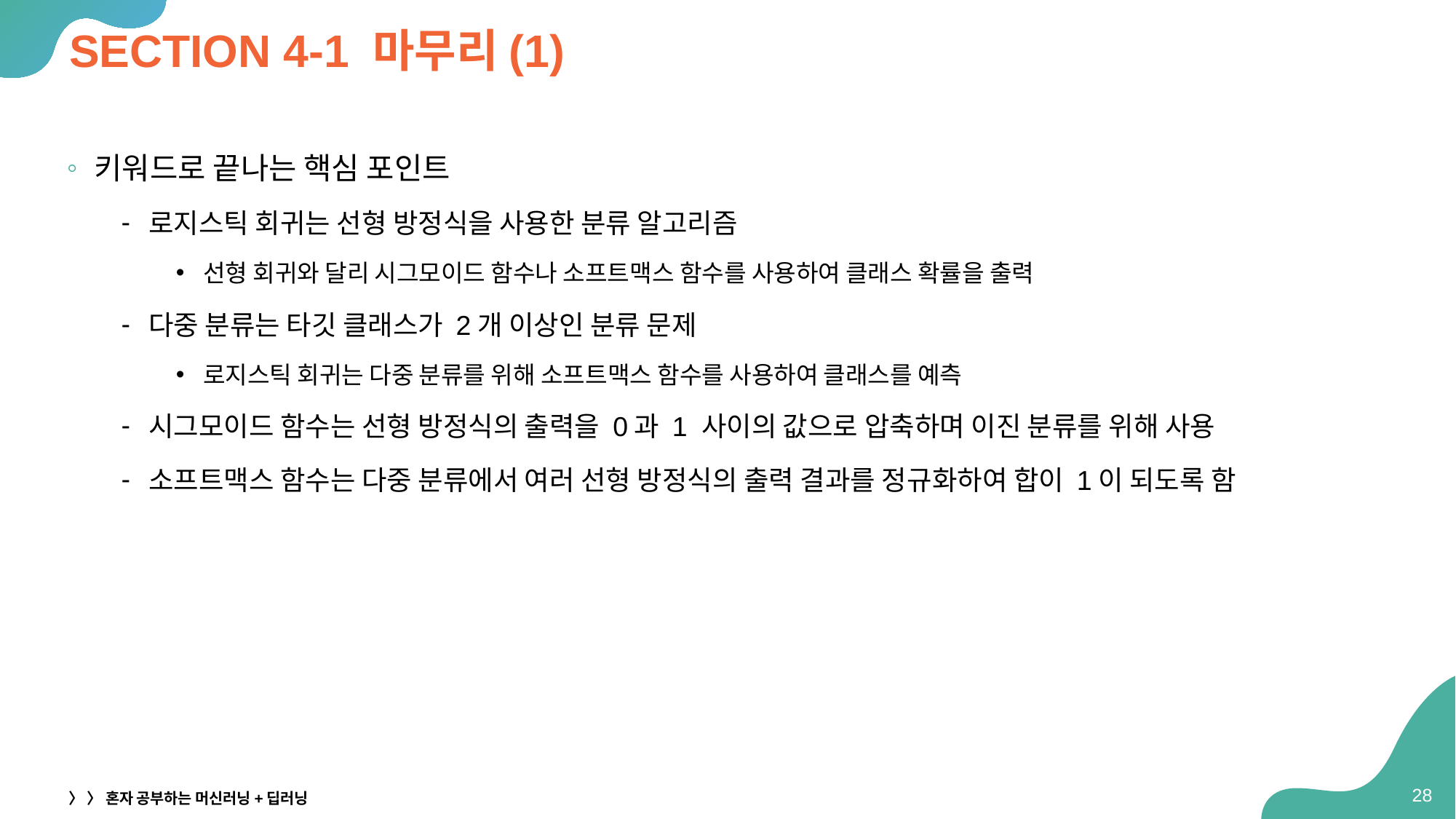

# SECTION 4-1 마무리(1)
키워드로 끝나는 핵심 포인트
로지스틱 회귀는 선형 방정식을 사용한 분류 알고리즘
선형 회귀와 달리 시그모이드 함수나 소프트맥스 함수를 사용하여 클래스 확률을 출력
다중 분류는 타깃 클래스가 2개 이상인 분류 문제
로지스틱 회귀는 다중 분류를 위해 소프트맥스 함수를 사용하여 클래스를 예측
시그모이드 함수는 선형 방정식의 출력을 0과 1 사이의 값으로 압축하며 이진 분류를 위해 사용
소프트맥스 함수는 다중 분류에서 여러 선형 방정식의 출력 결과를 정규화하여 합이 1이 되도록 함
28
〉 〉 혼자 공부하는 머신러닝+딥러닝